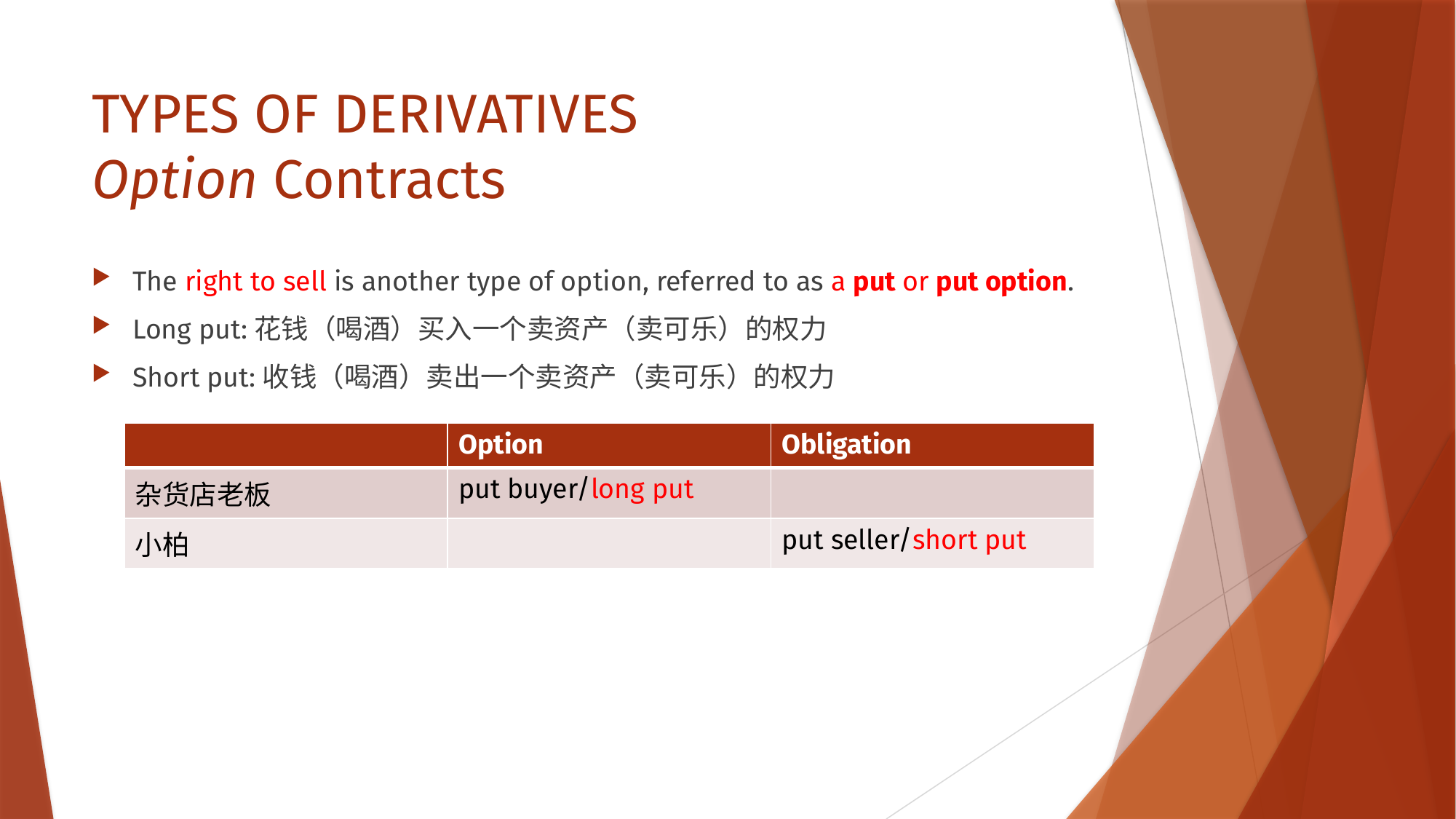

# TYPES OF DERIVATIVES Option Contracts
The right to sell is another type of option, referred to as a put or put option.
Long put:花钱（喝酒）买入一个卖资产（卖可乐）的权力
Short put:收钱（喝酒）卖出一个卖资产（卖可乐）的权力

|  | Option | Obligation |
| --- | --- | --- |
| 杂货店老板 | put buyer/long put |  |
| 小柏 |  | put seller/short put |